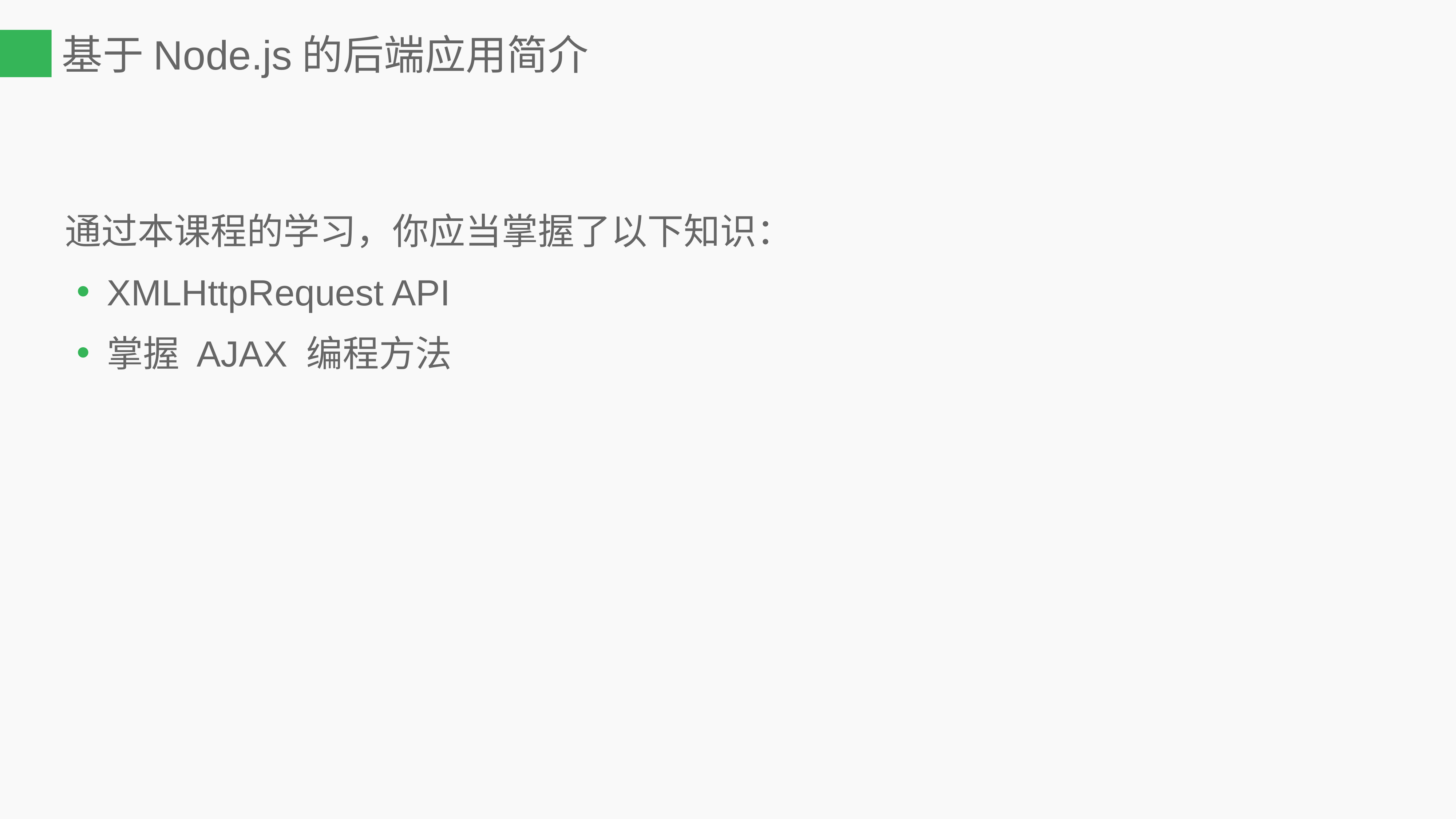

# 基于Node.js的后端应用简介
通过本课程的学习，你应当掌握了以下知识：
XMLHttpRequest API
掌握 AJAX 编程方法